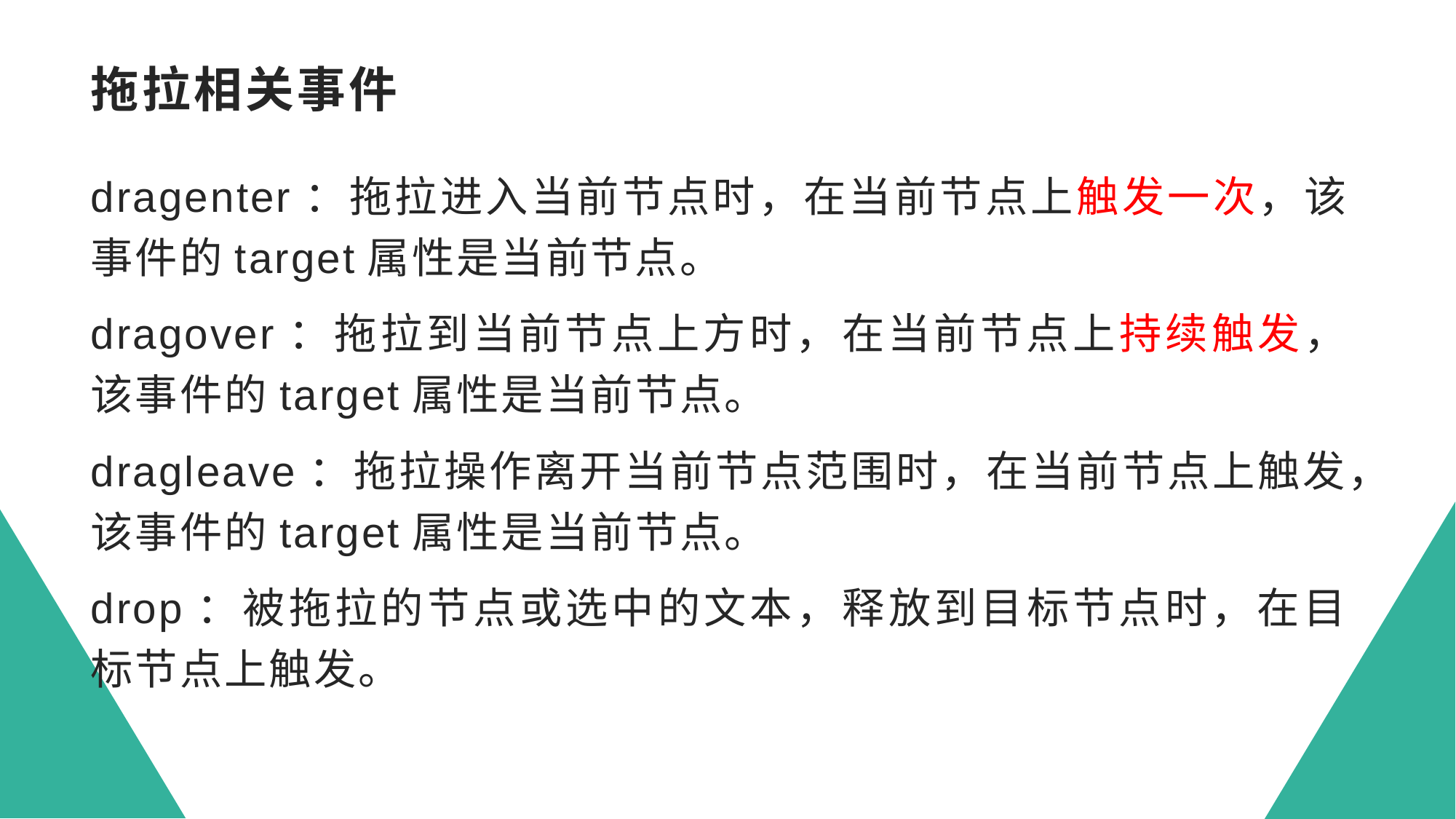

# 拖拉相关事件
dragenter：拖拉进入当前节点时，在当前节点上触发一次，该事件的target属性是当前节点。
dragover：拖拉到当前节点上方时，在当前节点上持续触发，该事件的target属性是当前节点。
dragleave：拖拉操作离开当前节点范围时，在当前节点上触发，该事件的target属性是当前节点。
drop：被拖拉的节点或选中的文本，释放到目标节点时，在目标节点上触发。